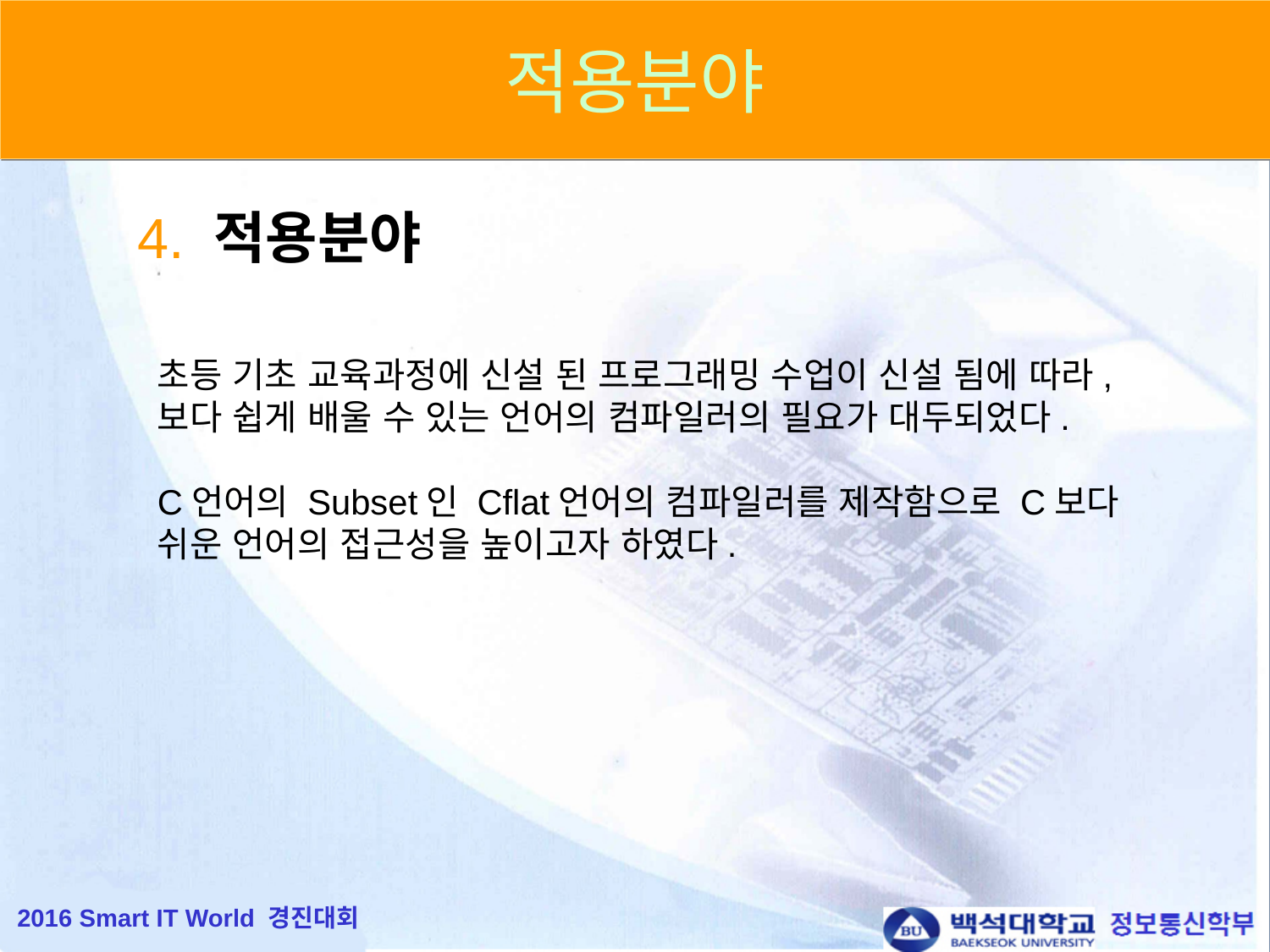

적용분야
4. 적용분야
초등 기초 교육과정에 신설 된 프로그래밍 수업이 신설 됨에 따라, 보다 쉽게 배울 수 있는 언어의 컴파일러의 필요가 대두되었다.

C언어의 Subset인 Cflat언어의 컴파일러를 제작함으로 C보다 쉬운 언어의 접근성을 높이고자 하였다.
2016 Smart IT World 경진대회